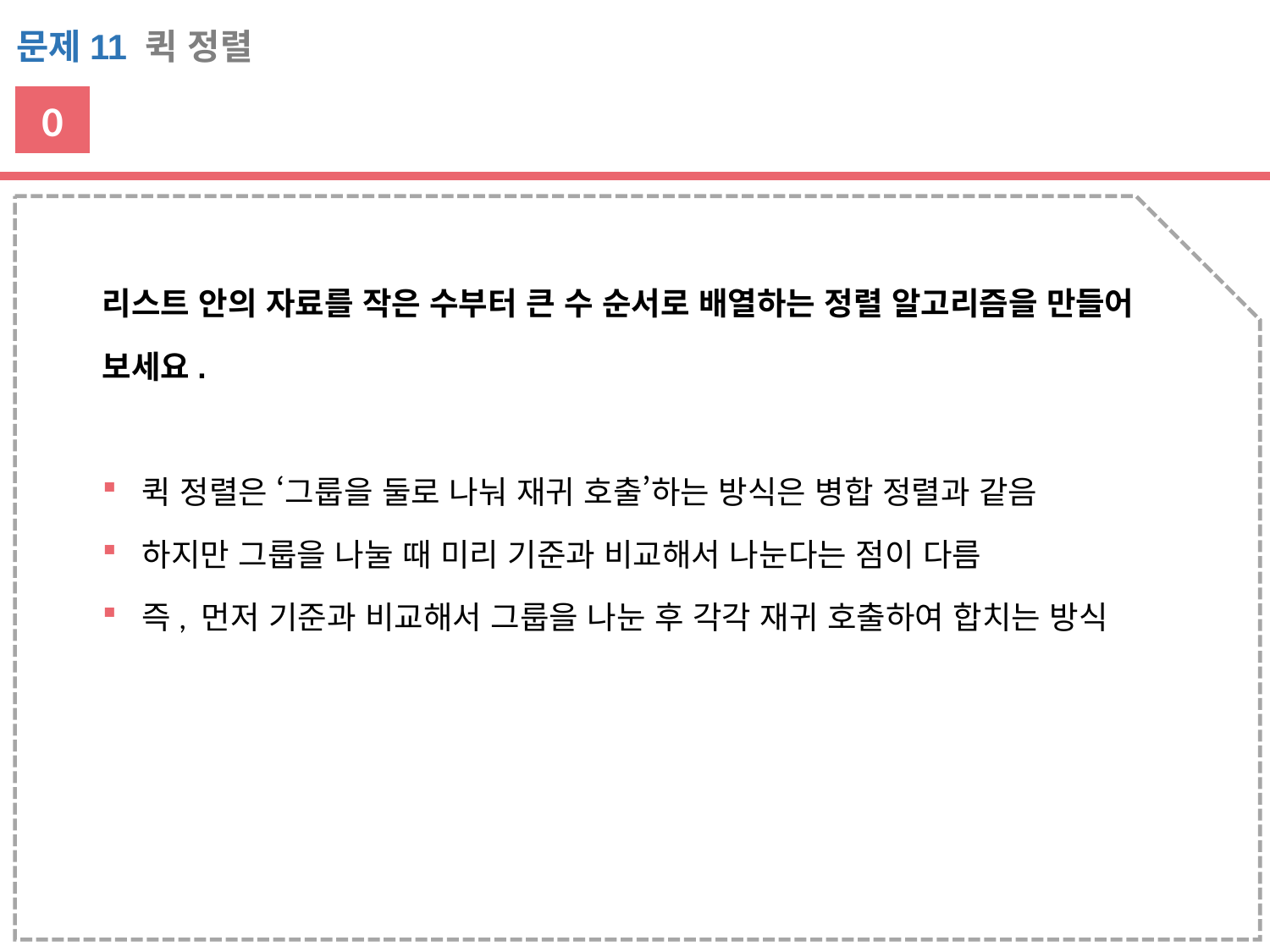

문제11 퀵 정렬
0

리스트 안의 자료를 작은 수부터 큰 수 순서로 배열하는 정렬 알고리즘을 만들어 보세요.

퀵 정렬은 ‘그룹을 둘로 나눠 재귀 호출’하는 방식은 병합 정렬과 같음
하지만 그룹을 나눌 때 미리 기준과 비교해서 나눈다는 점이 다름
즉, 먼저 기준과 비교해서 그룹을 나눈 후 각각 재귀 호출하여 합치는 방식